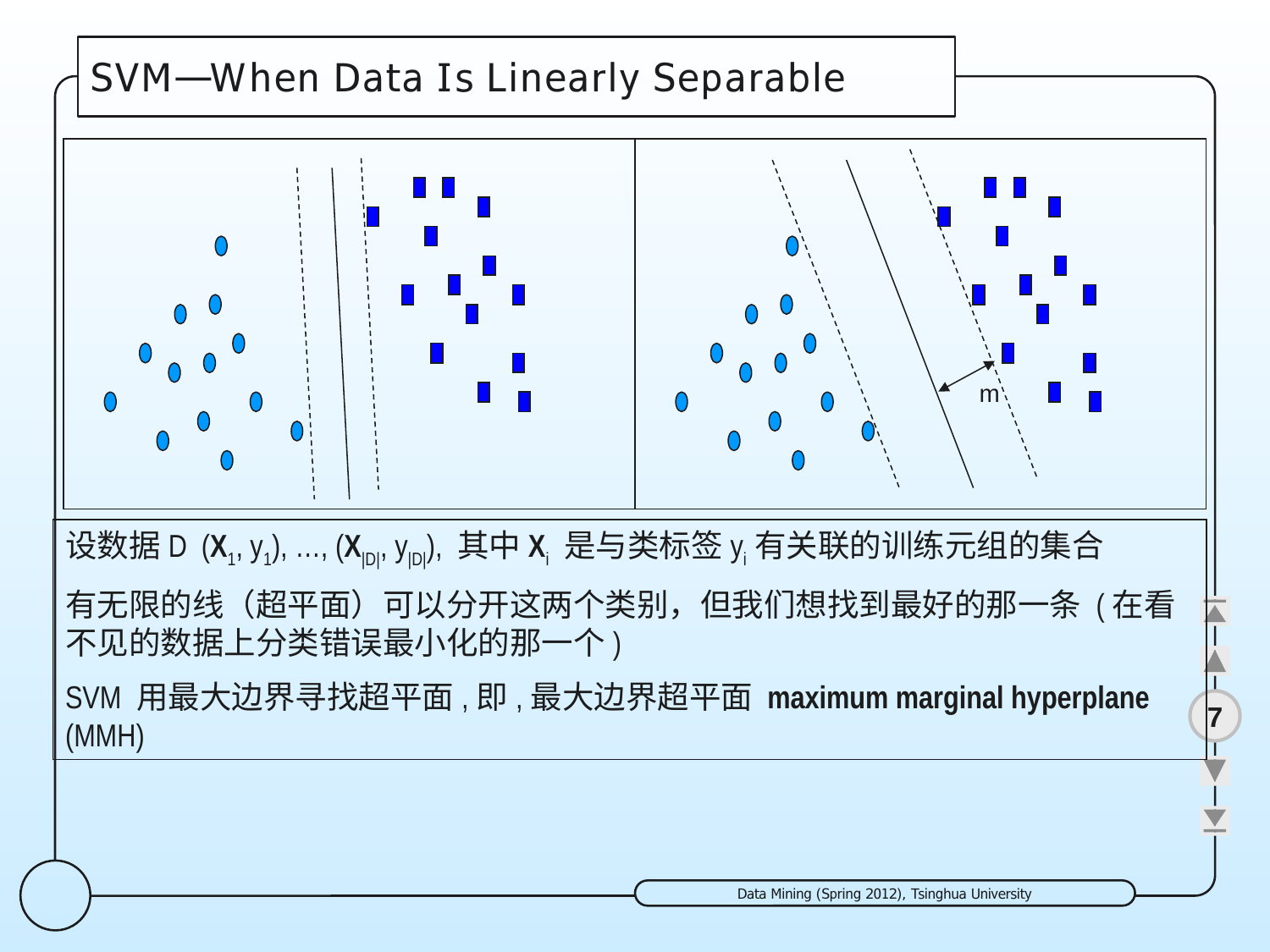

SVM—When Data Is Linearly Separable

m
设数据D  (X1, y1), …, (X|D|, y|D|), 其中Xi 是与类标签yi有关联的训练元组的集合
有无限的线（超平面）可以分开这两个类别，但我们想找到最好的那一条 (在看不见的数据上分类错误最小化的那一个)
SVM 用最大边界寻找超平面,即,最大边界超平面 maximum marginal hyperplane (MMH)